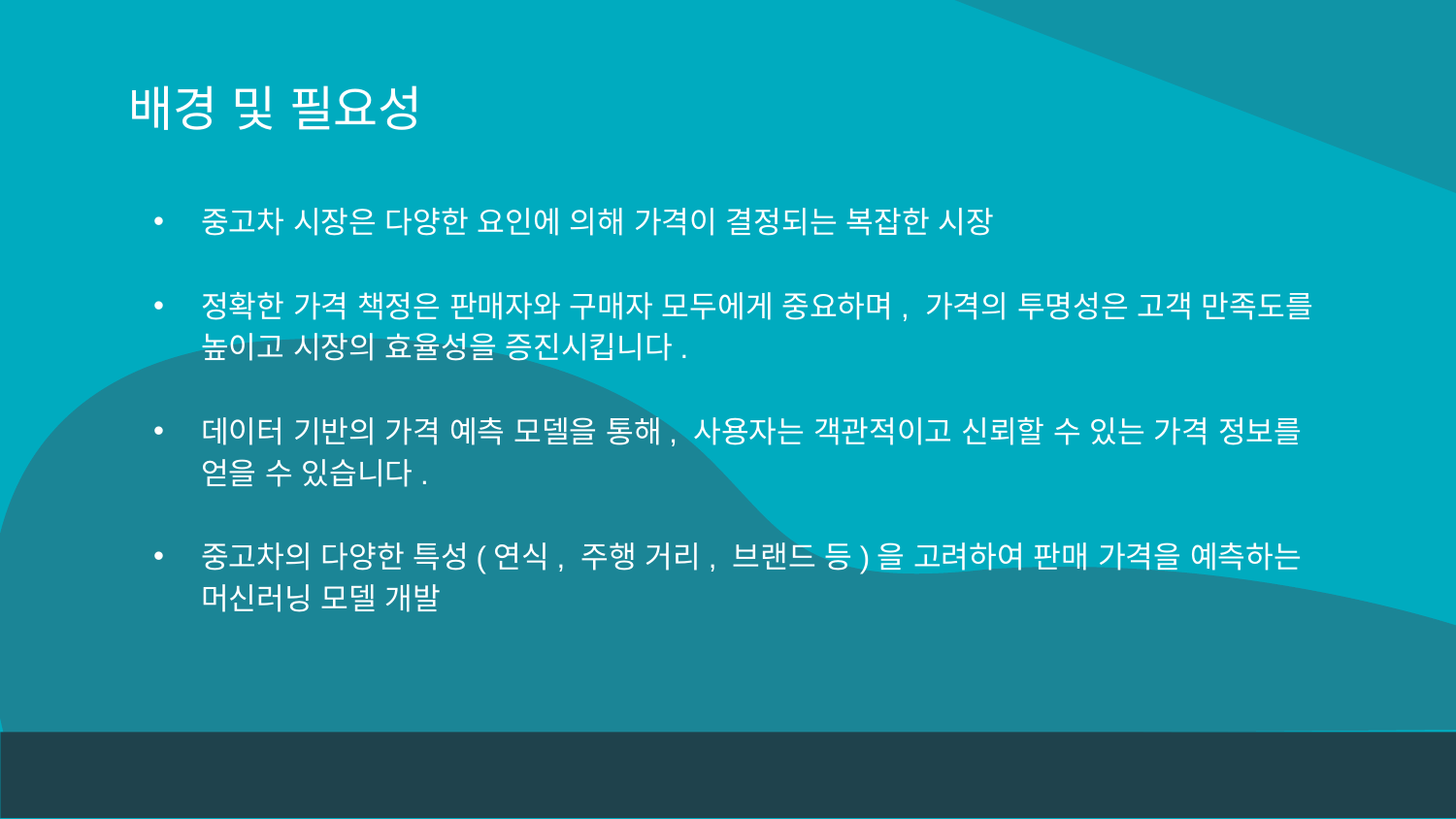

# 배경 및 필요성
중고차 시장은 다양한 요인에 의해 가격이 결정되는 복잡한 시장

정확한 가격 책정은 판매자와 구매자 모두에게 중요하며, 가격의 투명성은 고객 만족도를 높이고 시장의 효율성을 증진시킵니다.

데이터 기반의 가격 예측 모델을 통해, 사용자는 객관적이고 신뢰할 수 있는 가격 정보를 얻을 수 있습니다.

중고차의 다양한 특성(연식, 주행 거리, 브랜드 등)을 고려하여 판매 가격을 예측하는 머신러닝 모델 개발